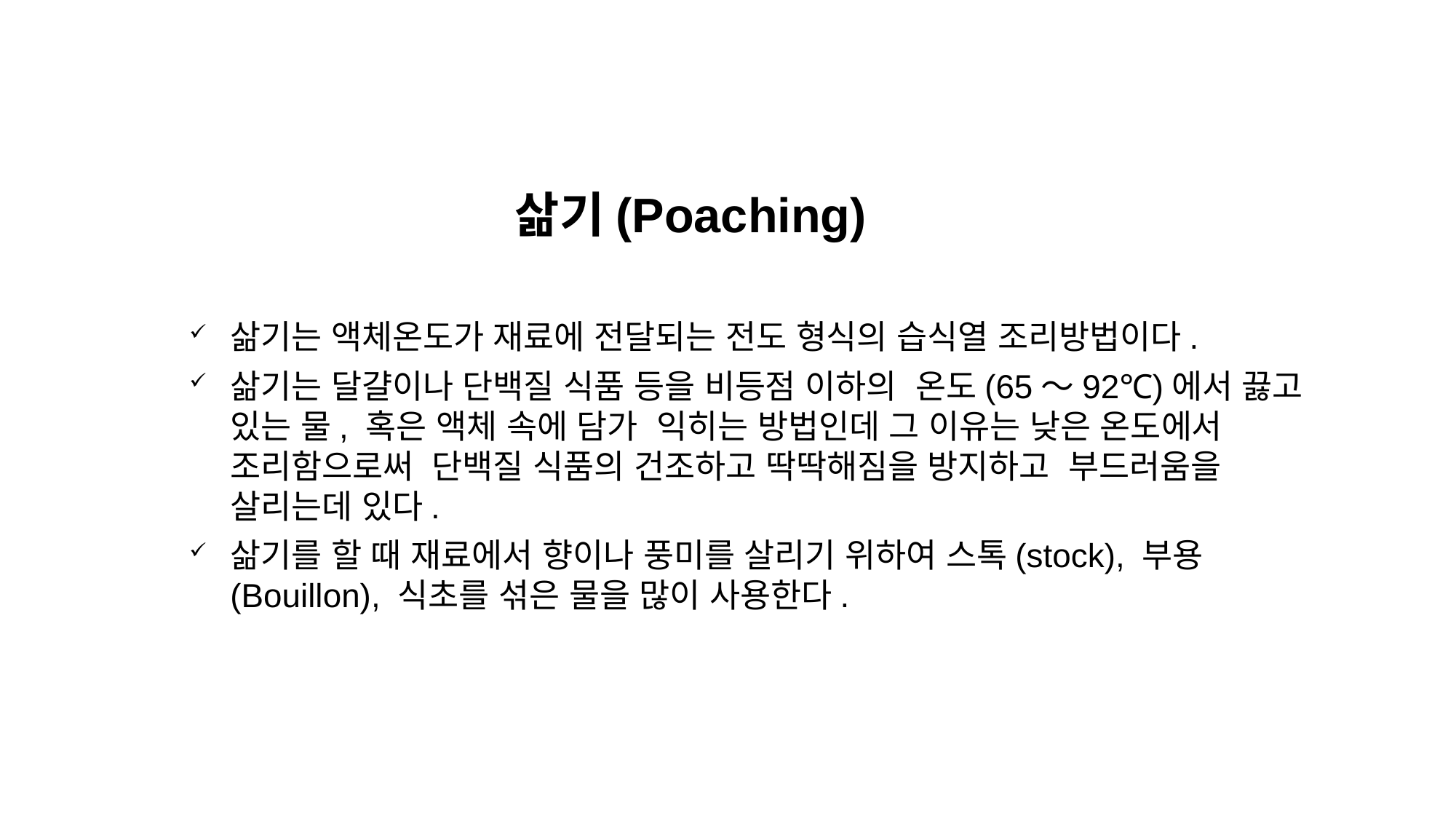

# 삶기(Poaching)
삶기는 액체온도가 재료에 전달되는 전도 형식의 습식열 조리방법이다.
삶기는 달걀이나 단백질 식품 등을 비등점 이하의  온도(65～92℃)에서 끓고 있는 물, 혹은 액체 속에 담가  익히는 방법인데 그 이유는 낮은 온도에서 조리함으로써  단백질 식품의 건조하고 딱딱해짐을 방지하고  부드러움을 살리는데 있다.
삶기를 할 때 재료에서 향이나 풍미를 살리기 위하여 스톡(stock), 부용(Bouillon), 식초를 섞은 물을 많이 사용한다.